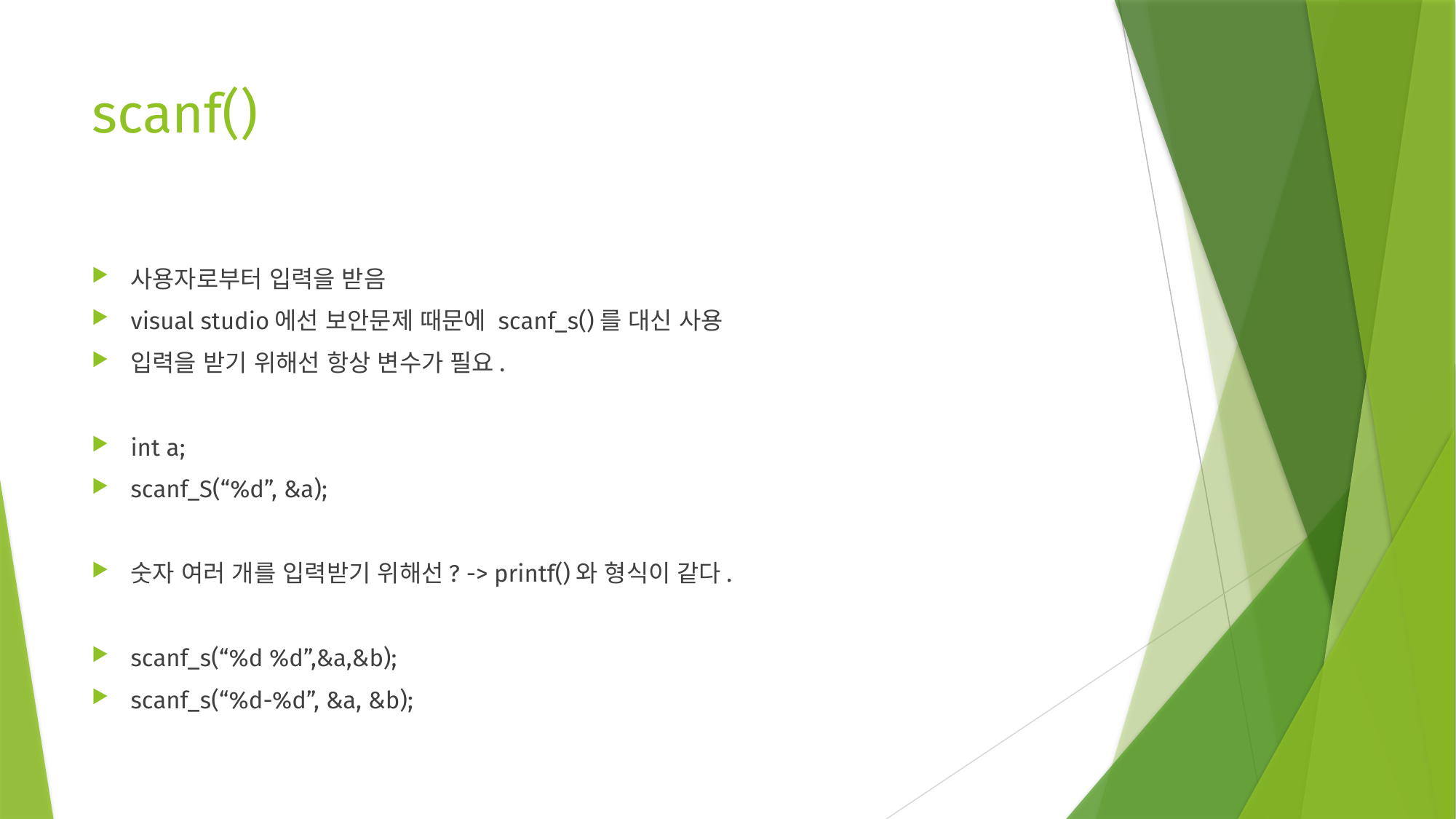

# scanf()
사용자로부터 입력을 받음
visual studio에선 보안문제 때문에 scanf_s()를 대신 사용
입력을 받기 위해선 항상 변수가 필요.

int a;
scanf_S(“%d”, &a);

숫자 여러 개를 입력받기 위해선? -> printf()와 형식이 같다.

scanf_s(“%d %d”,&a,&b);
scanf_s(“%d-%d”, &a, &b);